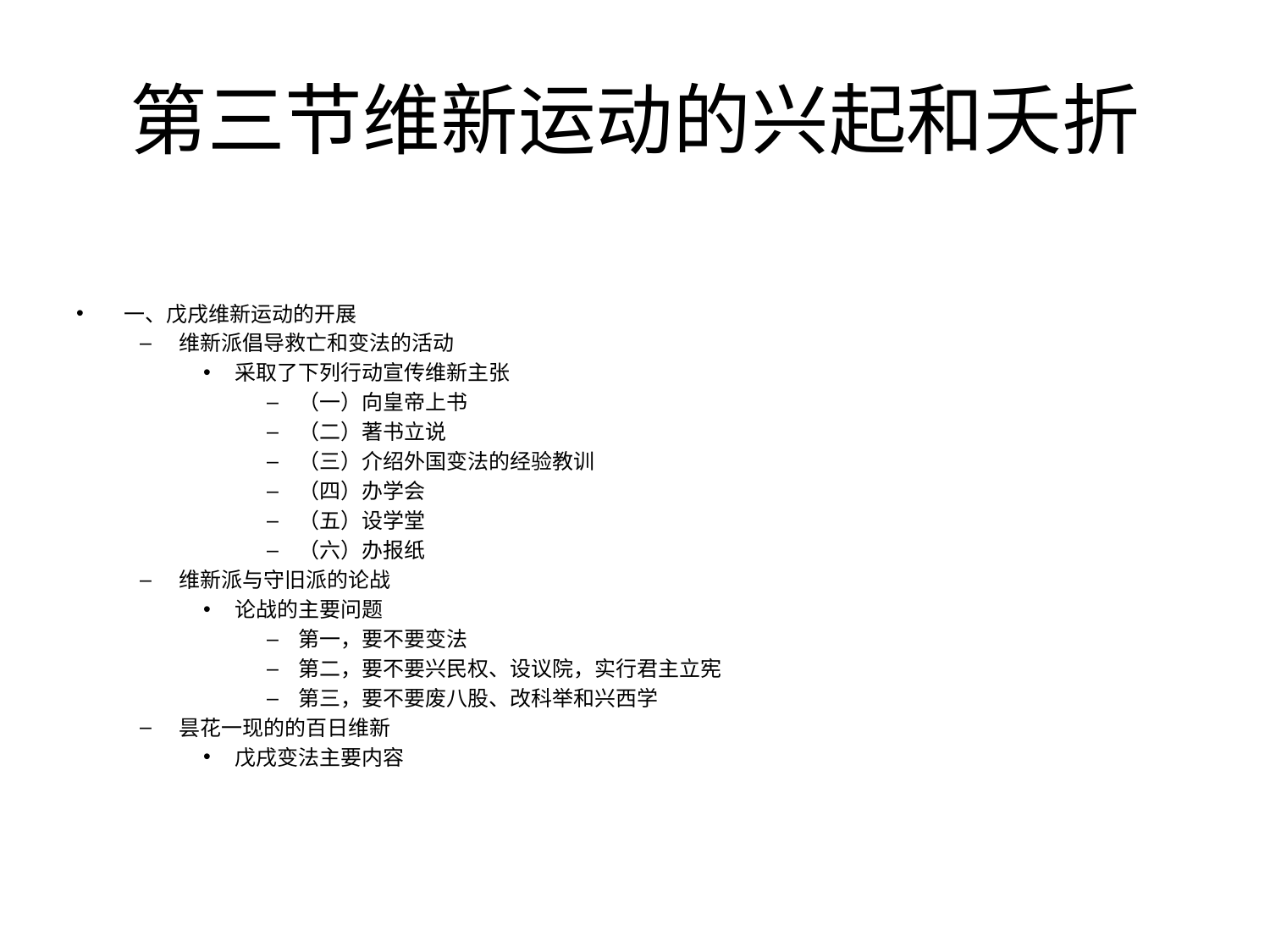

# 第三节维新运动的兴起和夭折

一、戊戌维新运动的开展
维新派倡导救亡和变法的活动
采取了下列行动宣传维新主张
（一）向皇帝上书
（二）著书立说
（三）介绍外国变法的经验教训
（四）办学会
（五）设学堂
（六）办报纸
维新派与守旧派的论战
论战的主要问题
第一，要不要变法
第二，要不要兴民权、设议院，实行君主立宪
第三，要不要废八股、改科举和兴西学
昙花一现的的百日维新
戊戌变法主要内容